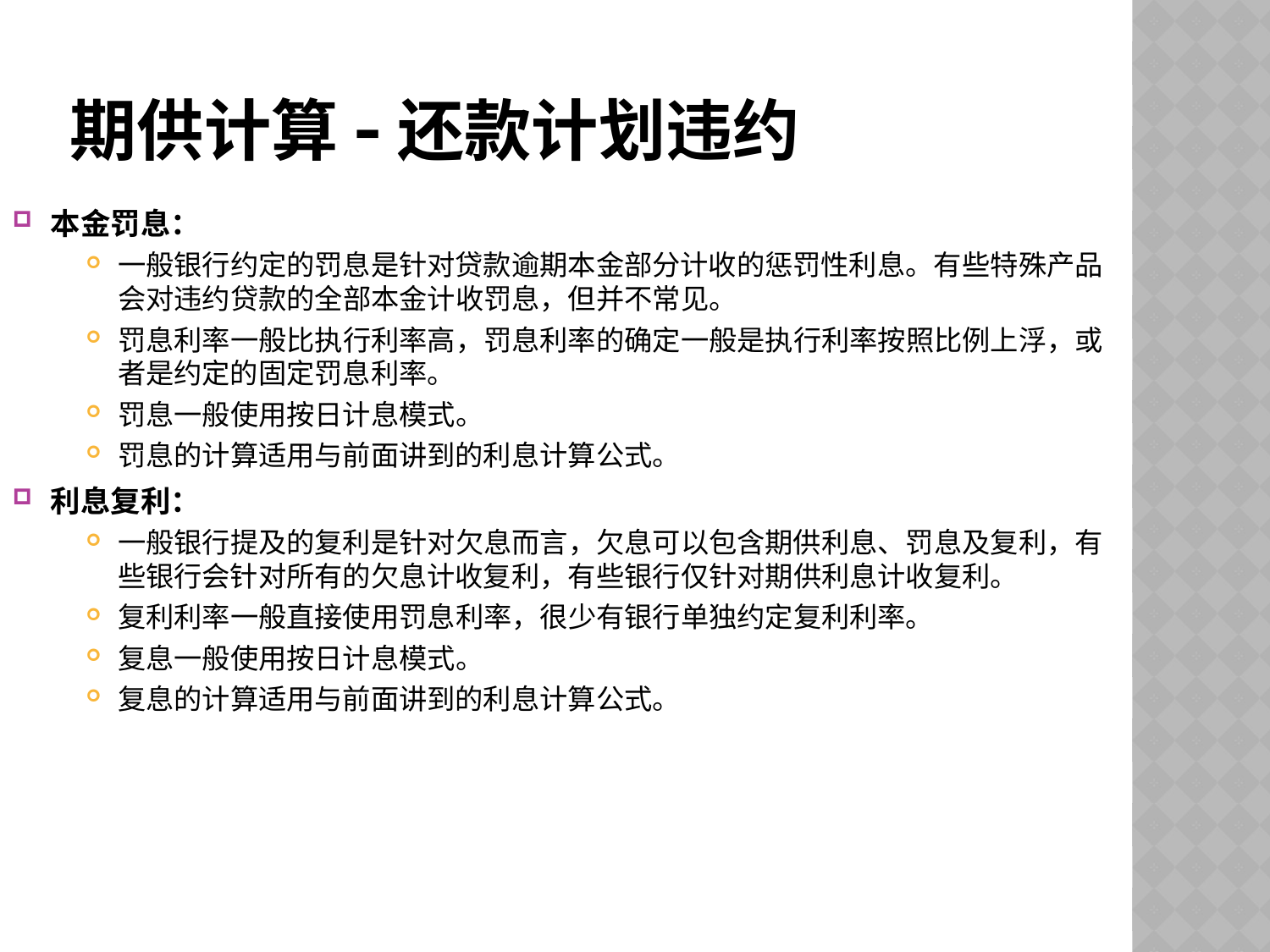

# 期供计算-还款计划违约
本金罚息：
一般银行约定的罚息是针对贷款逾期本金部分计收的惩罚性利息。有些特殊产品会对违约贷款的全部本金计收罚息，但并不常见。
罚息利率一般比执行利率高，罚息利率的确定一般是执行利率按照比例上浮，或者是约定的固定罚息利率。
罚息一般使用按日计息模式。
罚息的计算适用与前面讲到的利息计算公式。
利息复利：
一般银行提及的复利是针对欠息而言，欠息可以包含期供利息、罚息及复利，有些银行会针对所有的欠息计收复利，有些银行仅针对期供利息计收复利。
复利利率一般直接使用罚息利率，很少有银行单独约定复利利率。
复息一般使用按日计息模式。
复息的计算适用与前面讲到的利息计算公式。